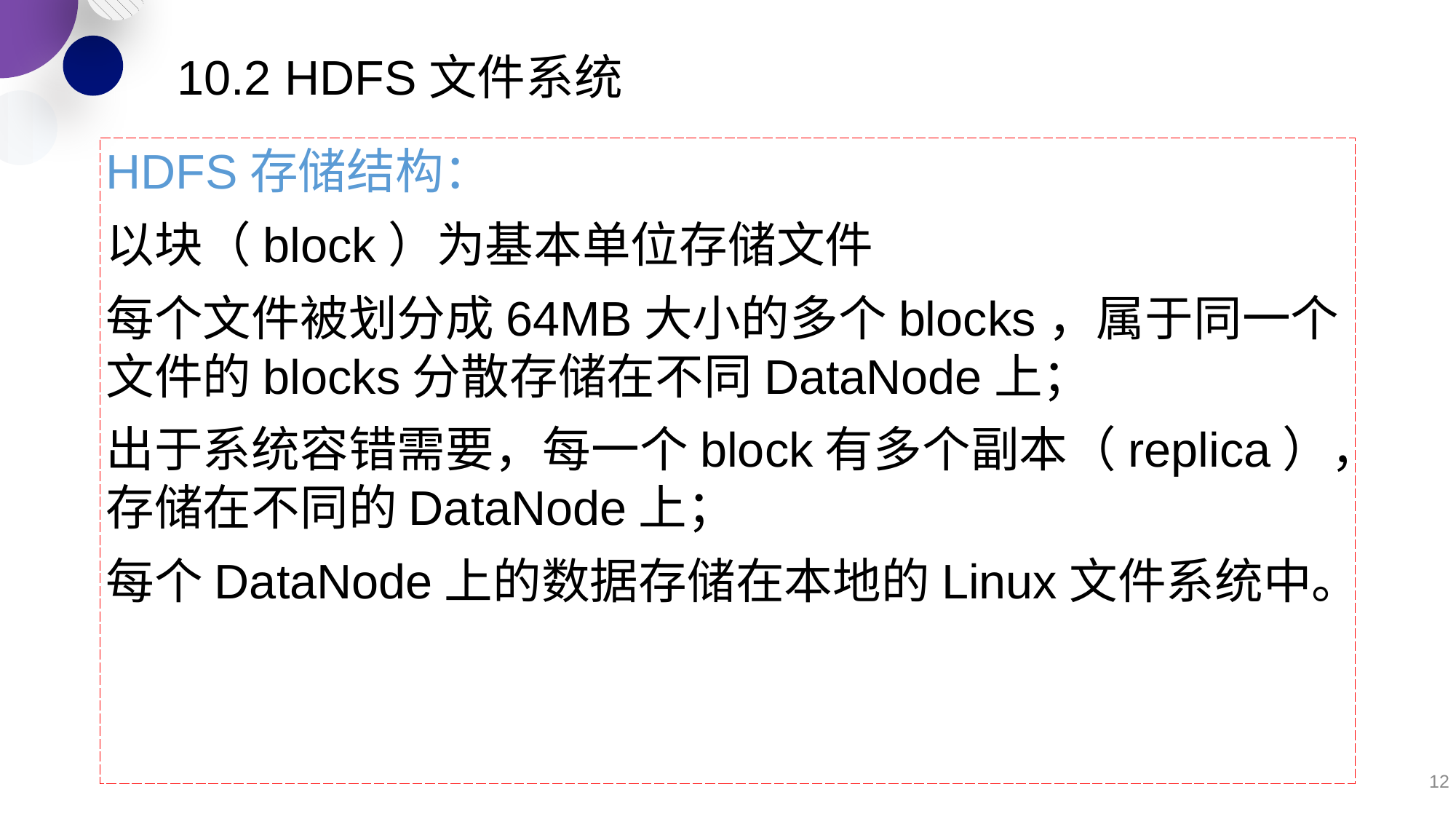

# 10.2 HDFS文件系统
HDFS存储结构：
以块（block）为基本单位存储文件
每个文件被划分成64MB大小的多个blocks，属于同一个文件的blocks分散存储在不同DataNode上；
出于系统容错需要，每一个block有多个副本（replica），存储在不同的DataNode上；
每个DataNode上的数据存储在本地的Linux文件系统中。

12